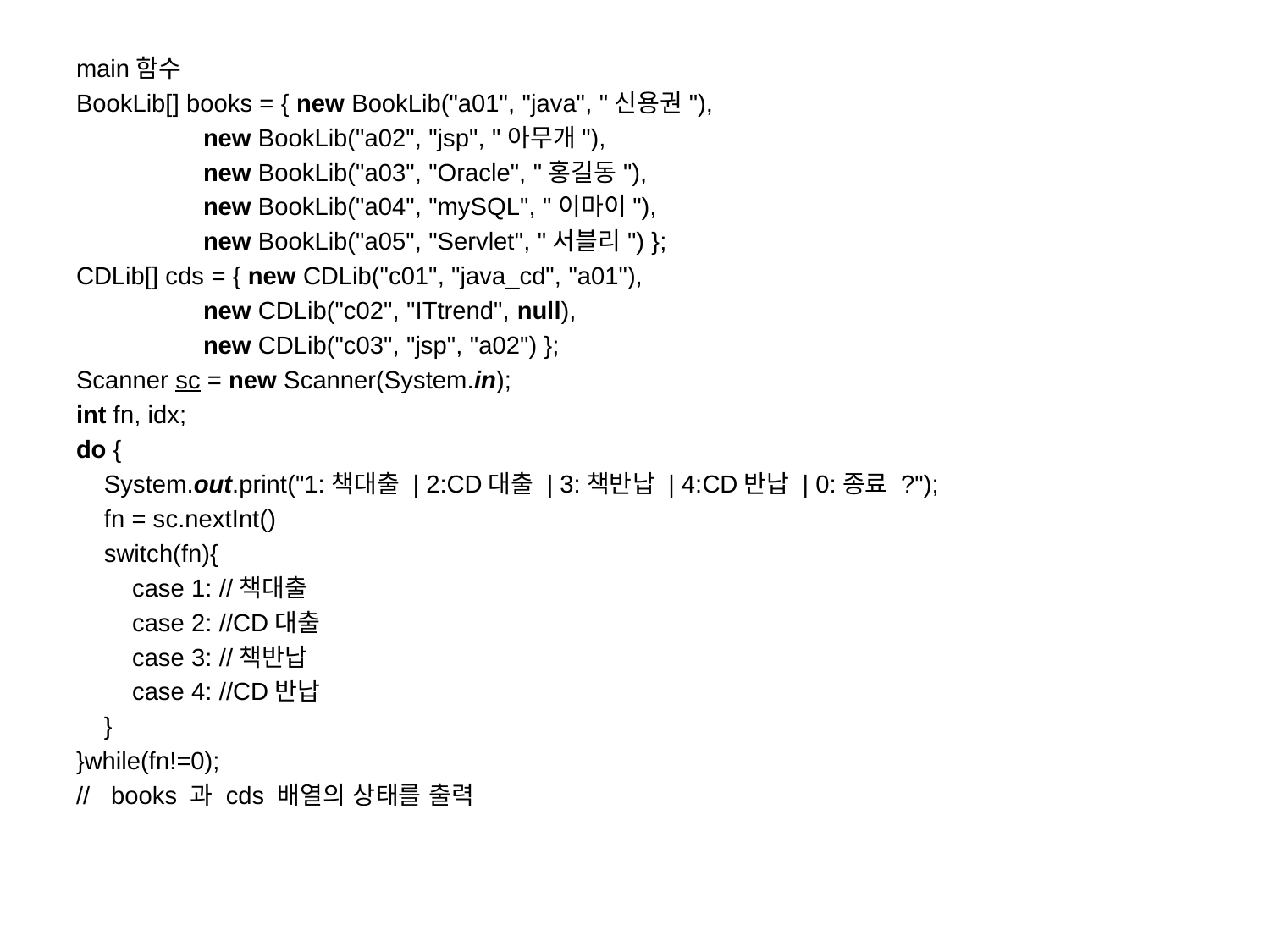

main함수
BookLib[] books = { new BookLib("a01", "java", "신용권"),
	new BookLib("a02", "jsp", "아무개"),
	new BookLib("a03", "Oracle", "홍길동"),
	new BookLib("a04", "mySQL", "이마이"),
	new BookLib("a05", "Servlet", "서블리") };
CDLib[] cds = { new CDLib("c01", "java_cd", "a01"),
	new CDLib("c02", "ITtrend", null),
	new CDLib("c03", "jsp", "a02") };
Scanner sc = new Scanner(System.in);
int fn, idx;
do {
    System.out.print("1:책대출 | 2:CD대출 | 3:책반납 | 4:CD반납 | 0:종료 ?");
    fn = sc.nextInt()
    switch(fn){
        case 1: //책대출
        case 2: //CD대출
        case 3: //책반납
        case 4: //CD반납
    }
}while(fn!=0);
//   books 과 cds 배열의 상태를 출력